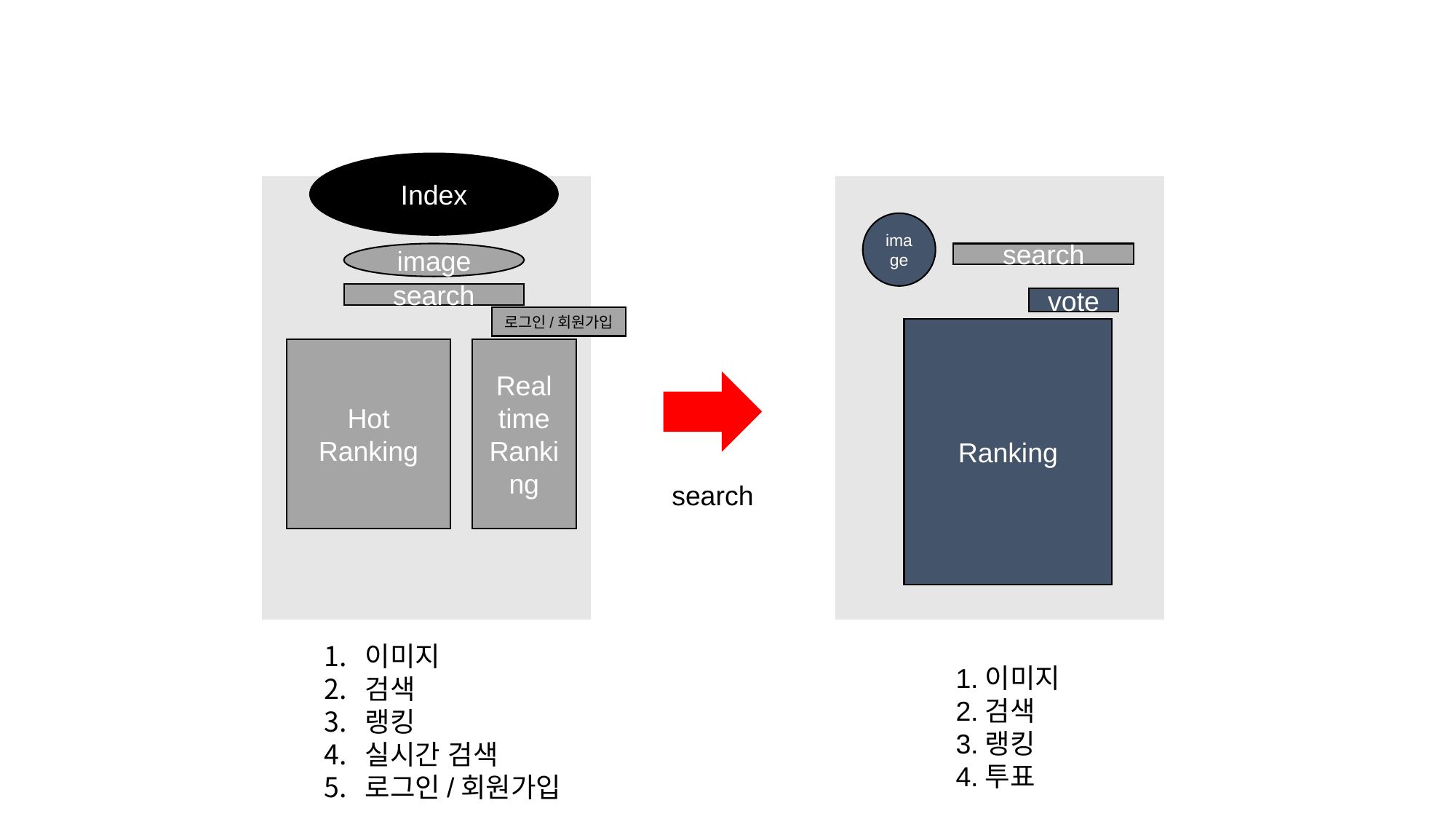

Index

image
image
search
search
vote
로그인/회원가입
Ranking
Hot Ranking
Real time Ranking

search
이미지
검색
랭킹
실시간 검색
로그인/회원가입
1.이미지
2.검색
3.랭킹
4.투표